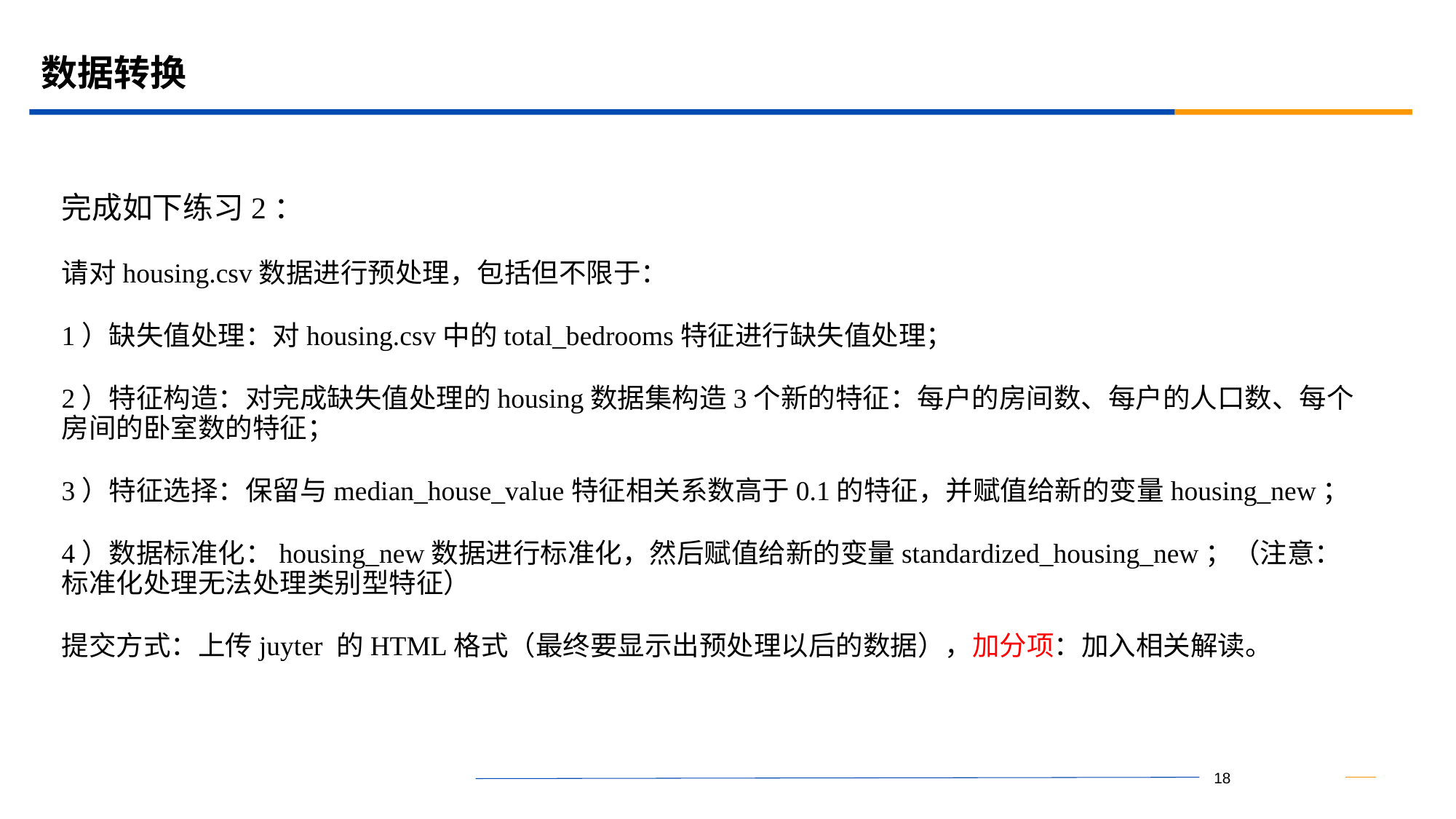

# 数据转换
完成如下练习2：
请对housing.csv数据进行预处理，包括但不限于：
1）缺失值处理：对housing.csv中的total_bedrooms特征进行缺失值处理；
2）特征构造：对完成缺失值处理的housing数据集构造3个新的特征：每户的房间数、每户的人口数、每个房间的卧室数的特征；
3）特征选择：保留与median_house_value特征相关系数高于0.1的特征，并赋值给新的变量housing_new；
4）数据标准化：housing_new数据进行标准化，然后赋值给新的变量standardized_housing_new；（注意：标准化处理无法处理类别型特征）
提交方式：上传juyter 的HTML格式（最终要显示出预处理以后的数据），加分项：加入相关解读。